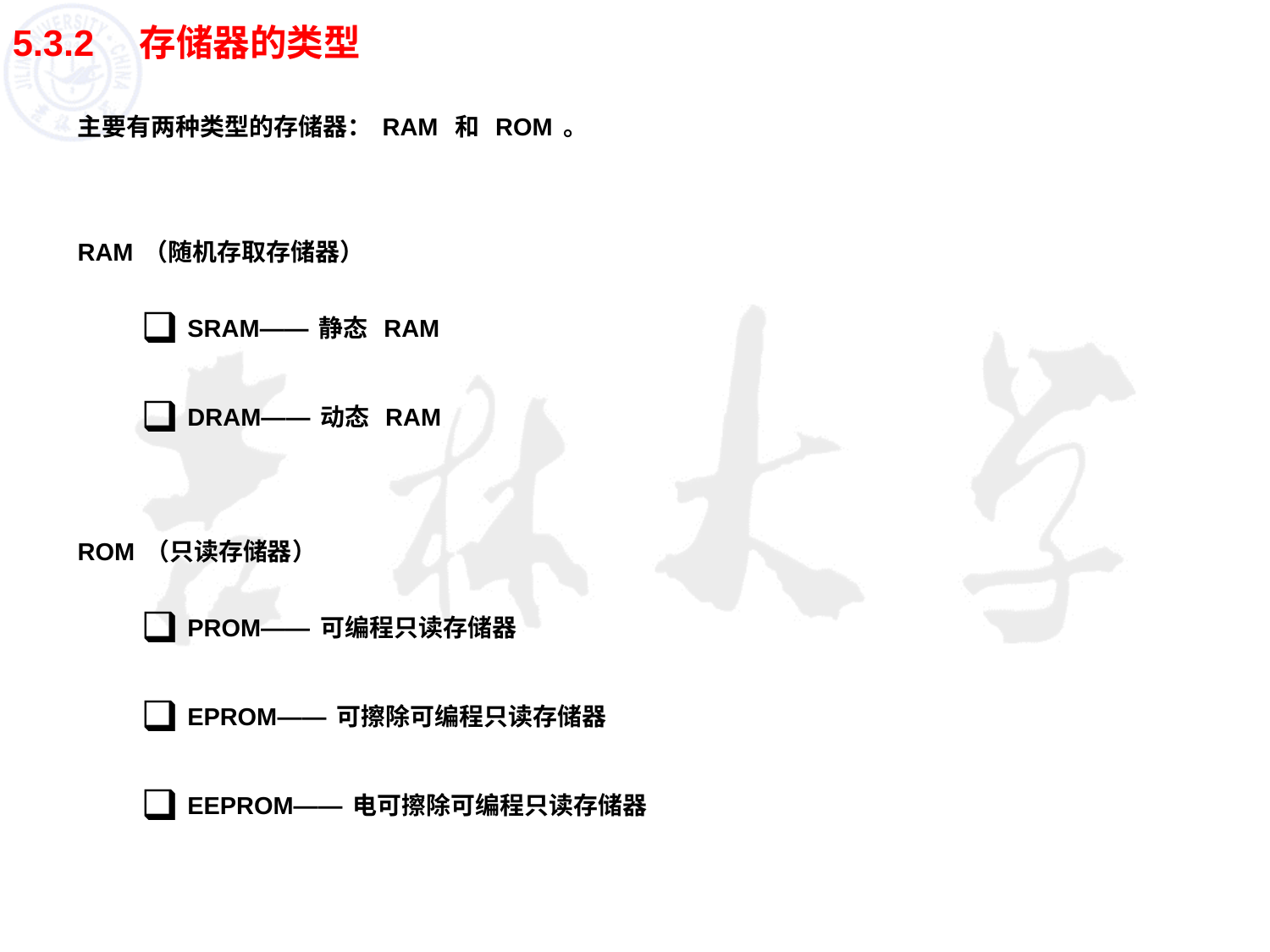

5.3.2	存储器的类型
主要有两种类型的存储器：RAM 和 ROM。
RAM（随机存取存储器）
 SRAM——静态 RAM
 DRAM——动态 RAM
ROM（只读存储器）
 PROM——可编程只读存储器
 EPROM——可擦除可编程只读存储器
 EEPROM——电可擦除可编程只读存储器